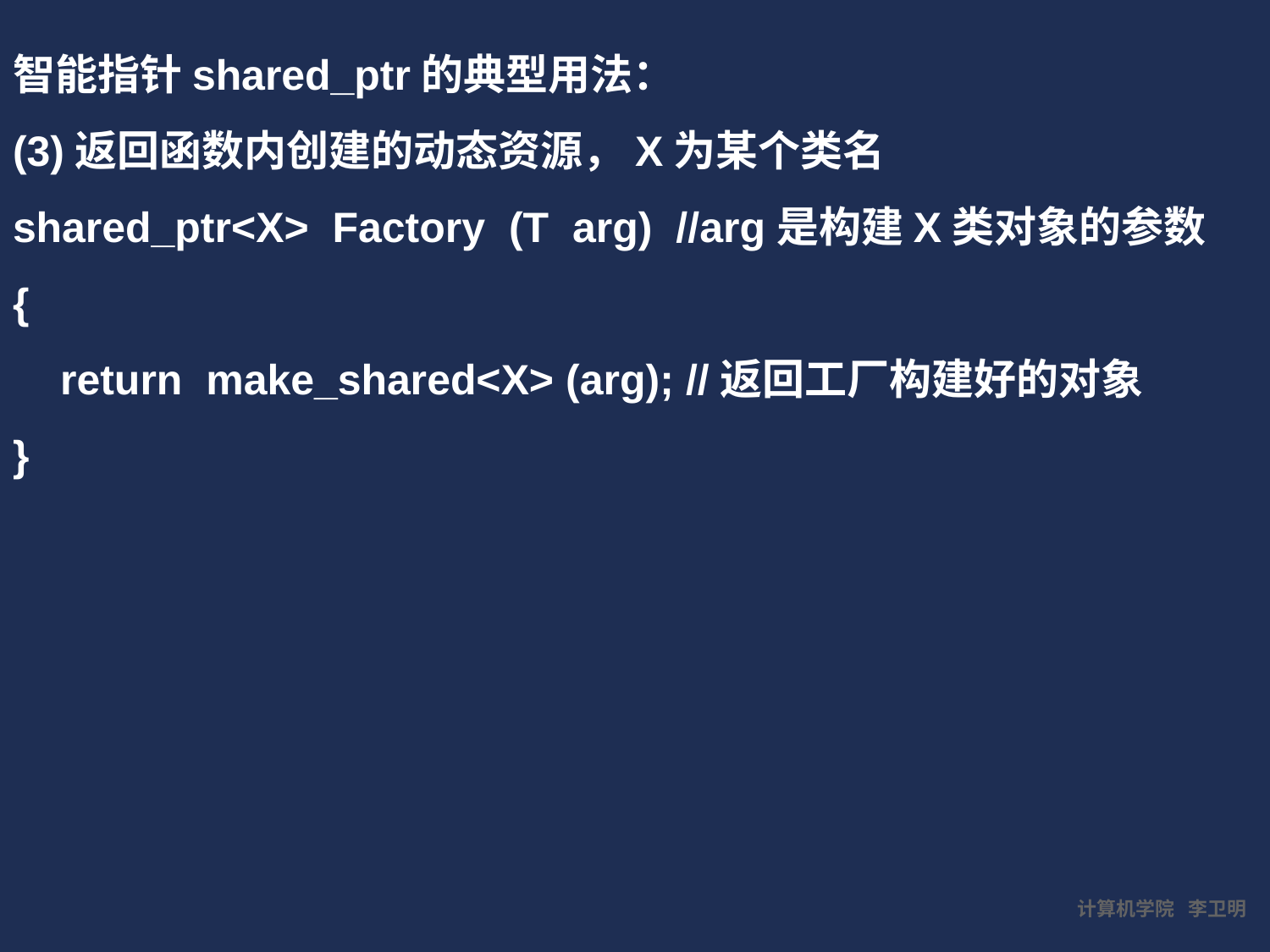

智能指针shared_ptr的典型用法：
(3)返回函数内创建的动态资源，X为某个类名
shared_ptr<X>  Factory  (T  arg)  //arg是构建X类对象的参数
{
    return  make_shared<X> (arg); //返回工厂构建好的对象
}

计算机学院   李卫明